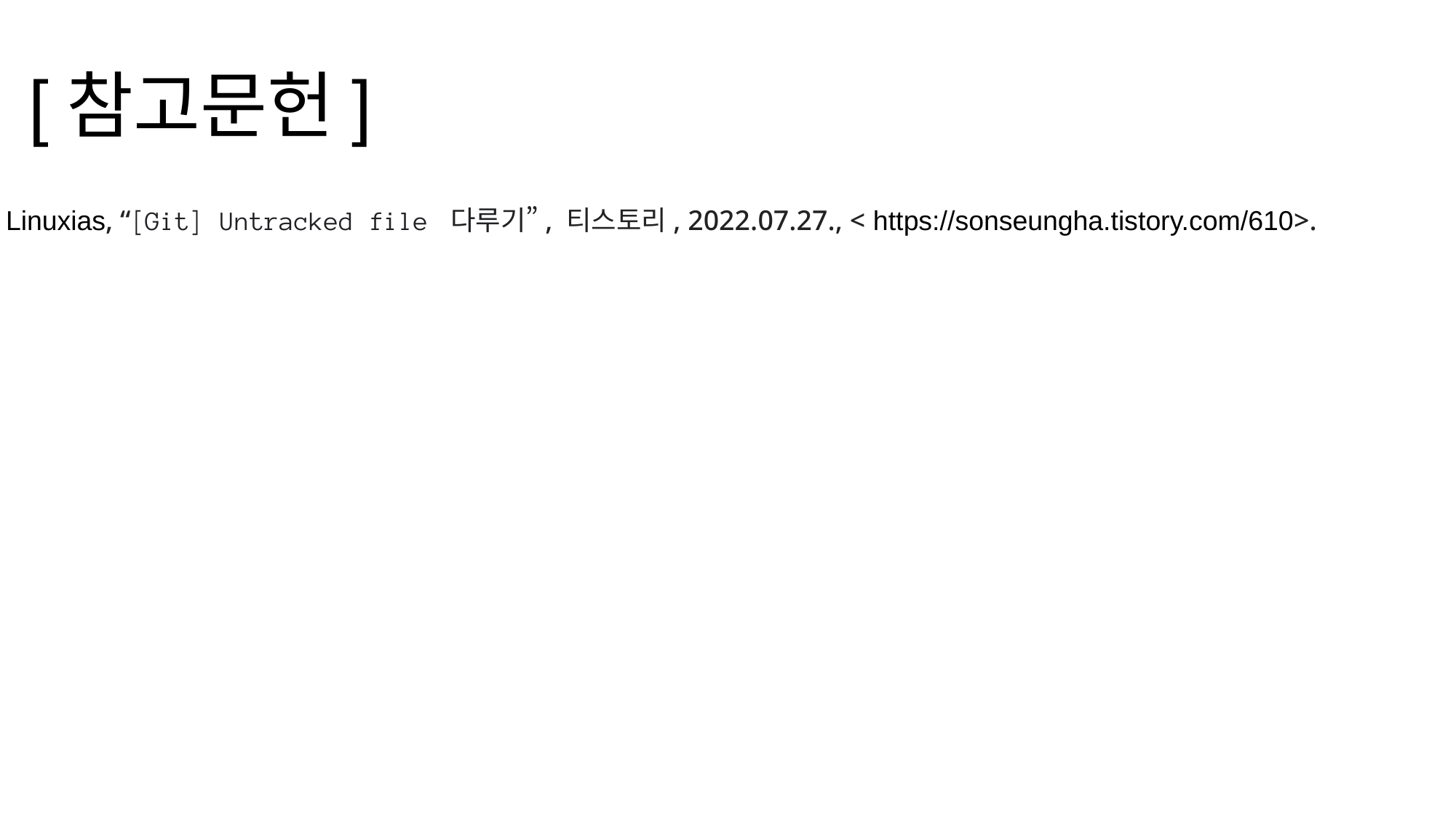

[참고문헌]
Linuxias, “[Git] Untracked file 다루기”, 티스토리, 2022.07.27., < https://sonseungha.tistory.com/610>.